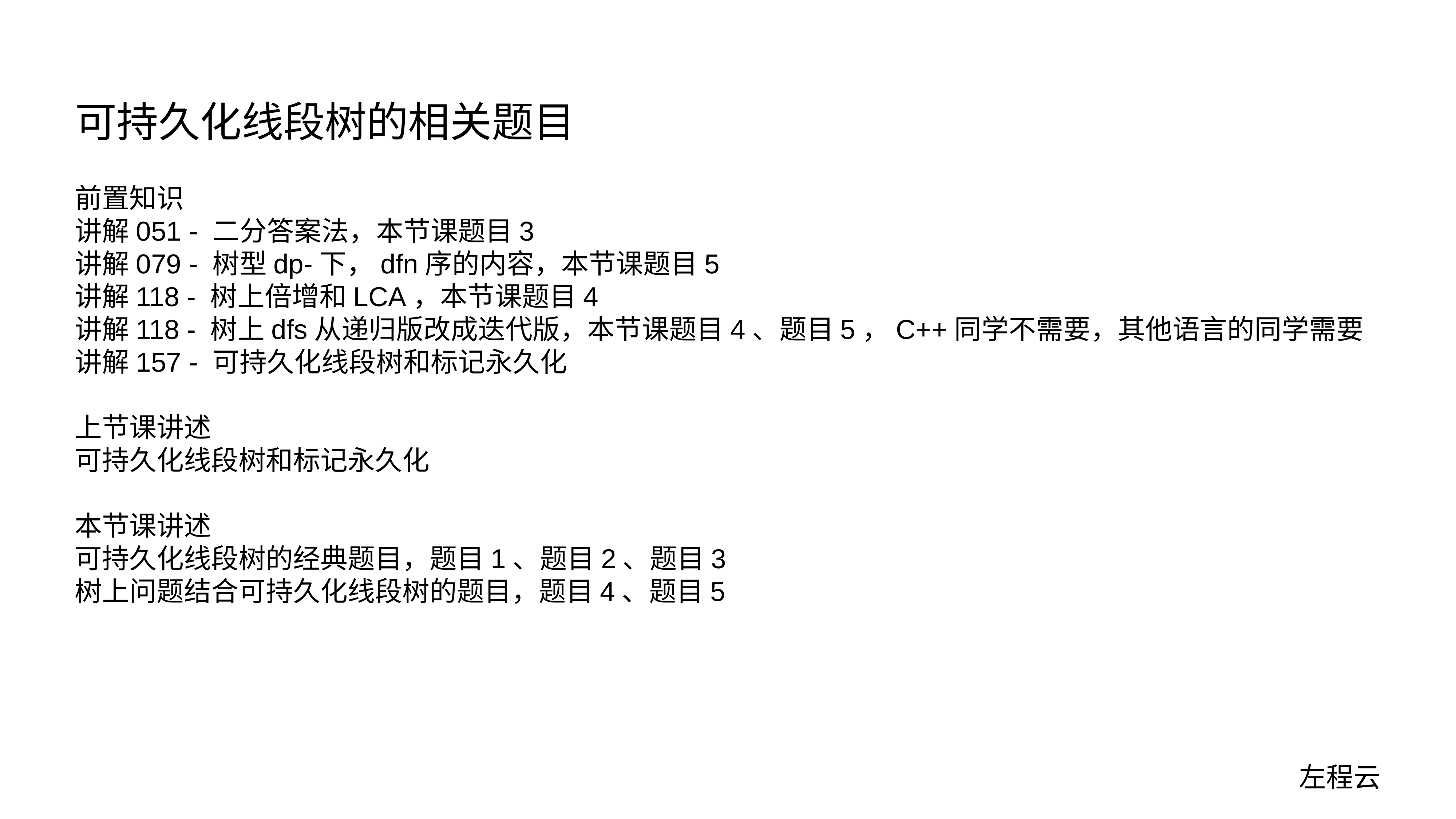

# 可持久化线段树的相关题目
前置知识
讲解051 - 二分答案法，本节课题目3
讲解079 - 树型dp-下，dfn序的内容，本节课题目5
讲解118 - 树上倍增和LCA，本节课题目4
讲解118 - 树上dfs从递归版改成迭代版，本节课题目4、题目5，C++同学不需要，其他语言的同学需要
讲解157 - 可持久化线段树和标记永久化

上节课讲述
可持久化线段树和标记永久化

本节课讲述
可持久化线段树的经典题目，题目1、题目2、题目3
树上问题结合可持久化线段树的题目，题目4、题目5
左程云